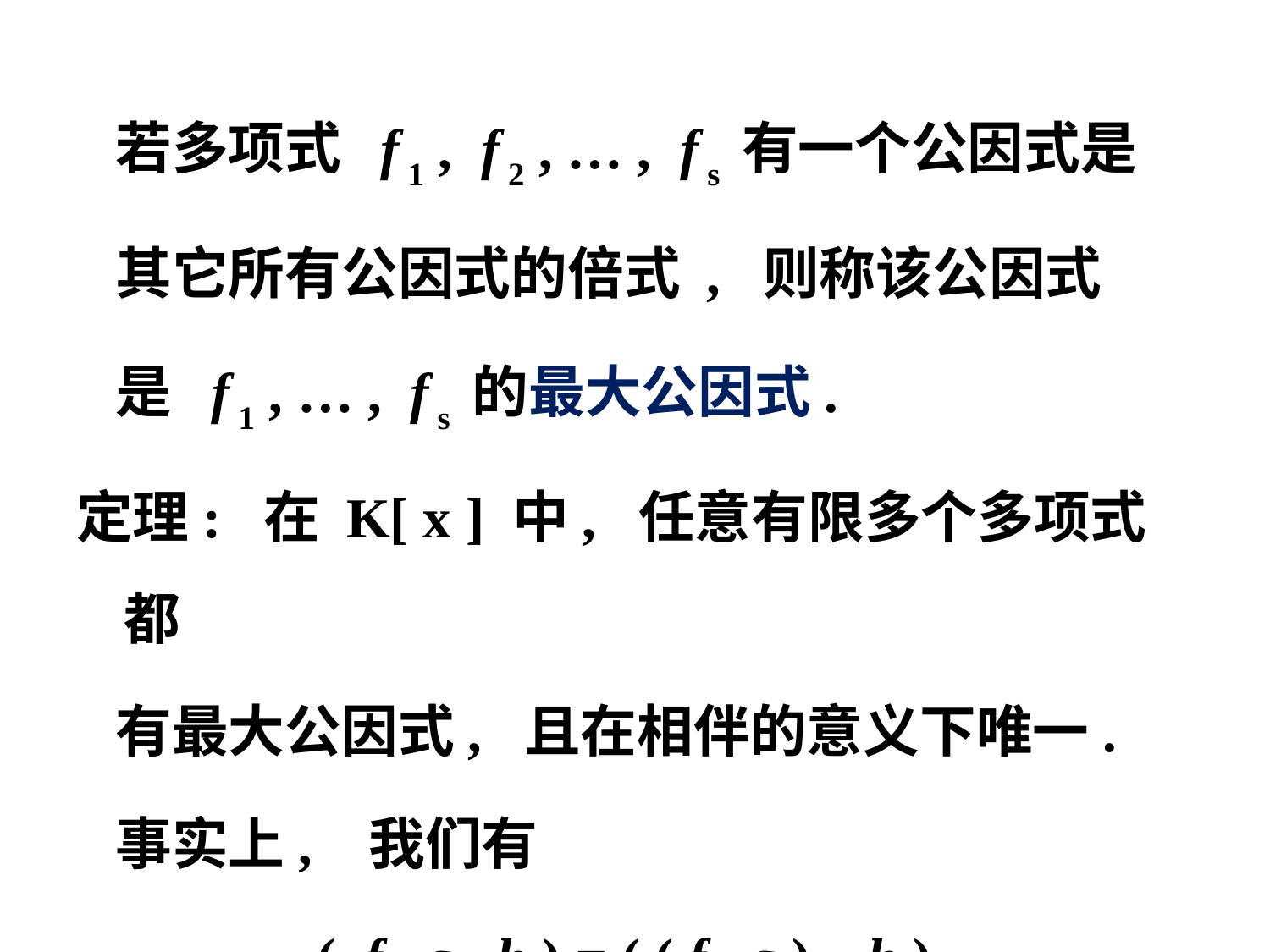

若多项式  f 1 ,  f 2 , … ,  f s 有一个公因式是
  其它所有公因式的倍式 ,  则称该公因式
  是  f 1 , … ,  f s 的最大公因式.
定理:  在 K[ x ] 中,  任意有限多个多项式都
  有最大公因式,  且在相伴的意义下唯一.
  事实上,   我们有
                 (  f , g , h ) = ( ( f , g ) ,  h )